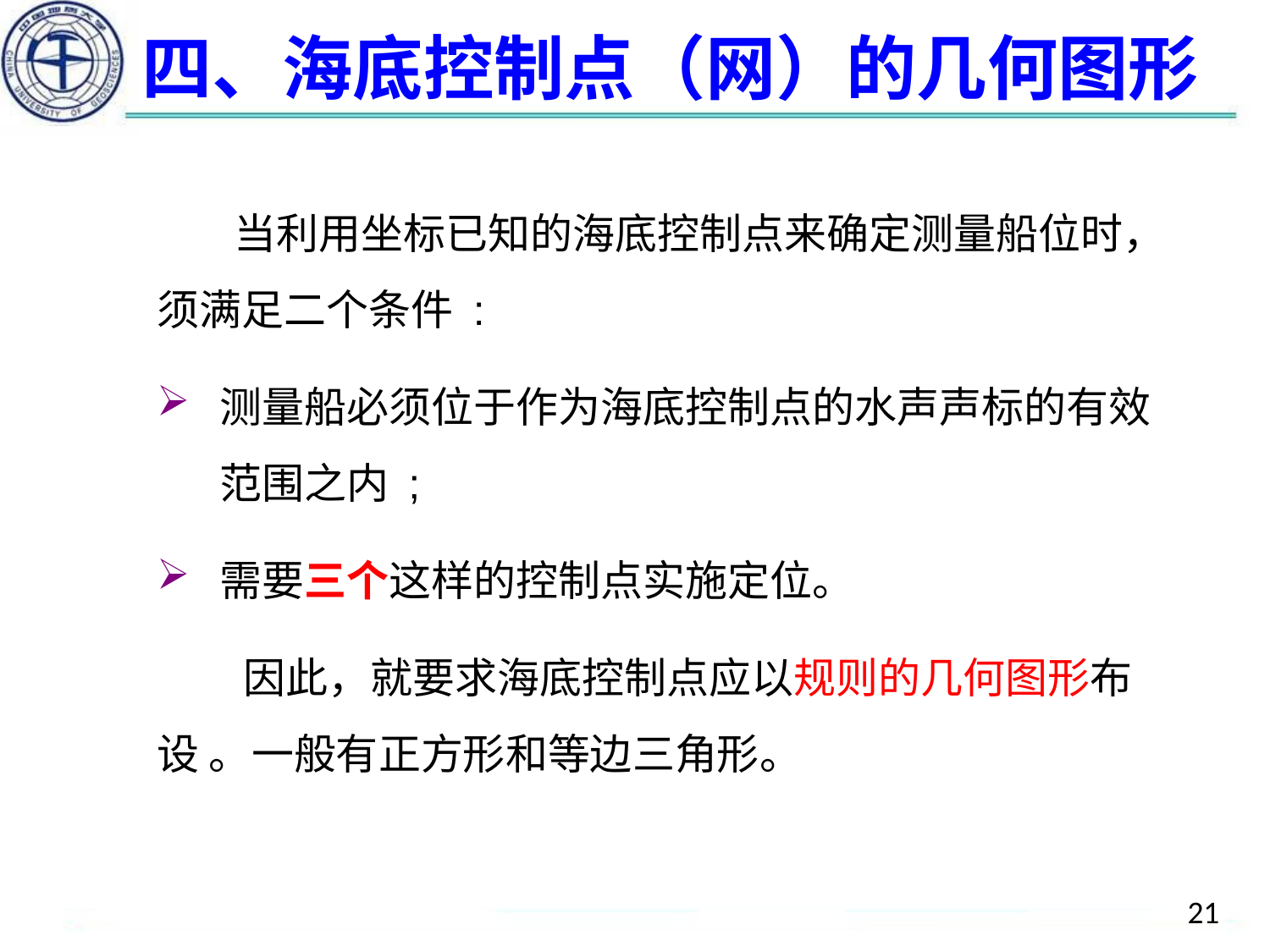

# 四、海底控制点（网）的几何图形
       当利用坐标已知的海底控制点来确定测量船位时，须满足二个条件 :
测量船必须位于作为海底控制点的水声声标的有效范围之内 ;
需要三个这样的控制点实施定位。
        因此，就要求海底控制点应以规则的几何图形布设 。一般有正方形和等边三角形。
21